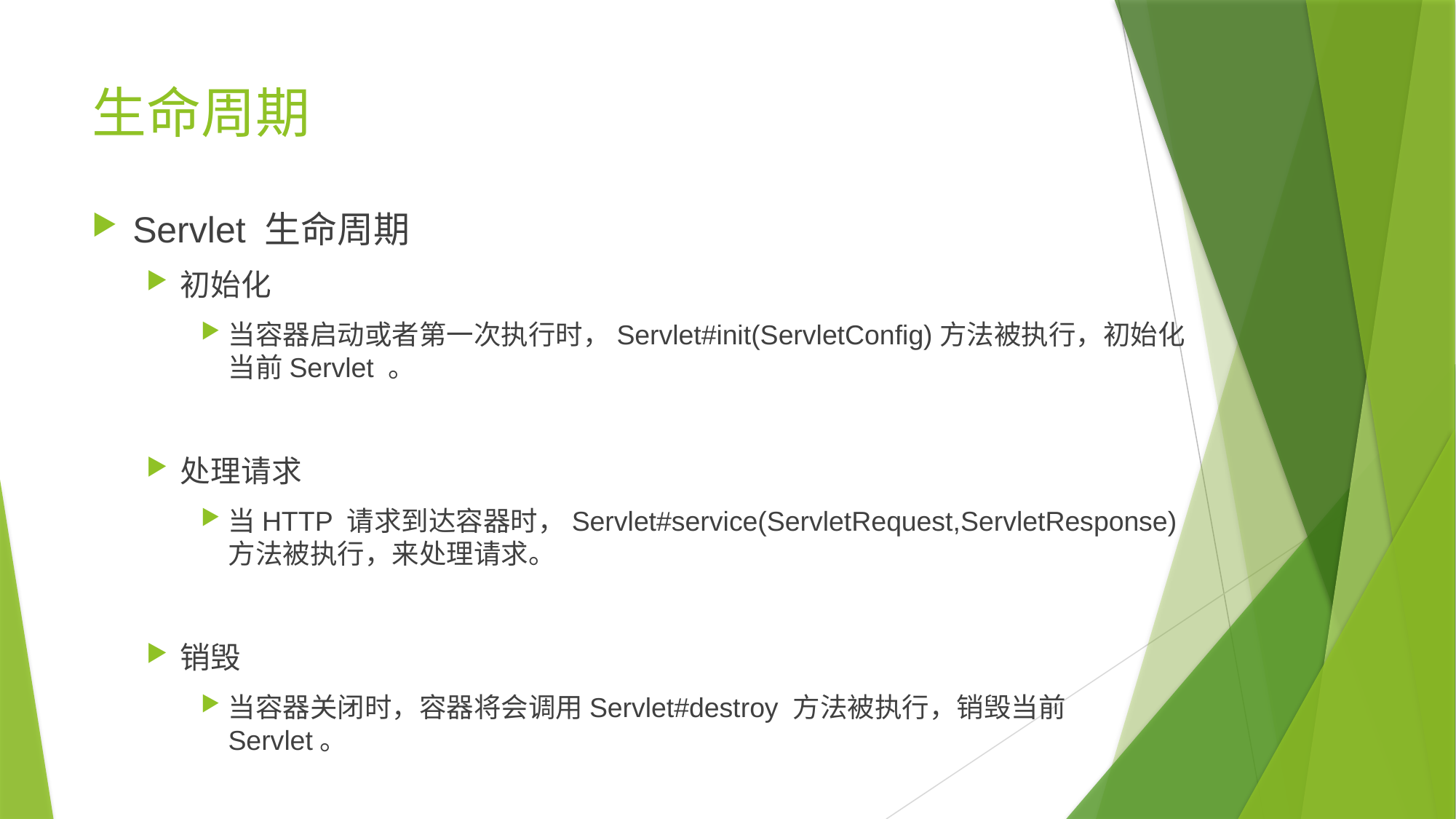

# 生命周期
Servlet 生命周期
初始化
当容器启动或者第一次执行时，Servlet#init(ServletConfig)方法被执行，初始化当前Servlet 。

处理请求
当HTTP 请求到达容器时，Servlet#service(ServletRequest,ServletResponse) 方法被执行，来处理请求。

销毁
当容器关闭时，容器将会调用Servlet#destroy 方法被执行，销毁当前Servlet。